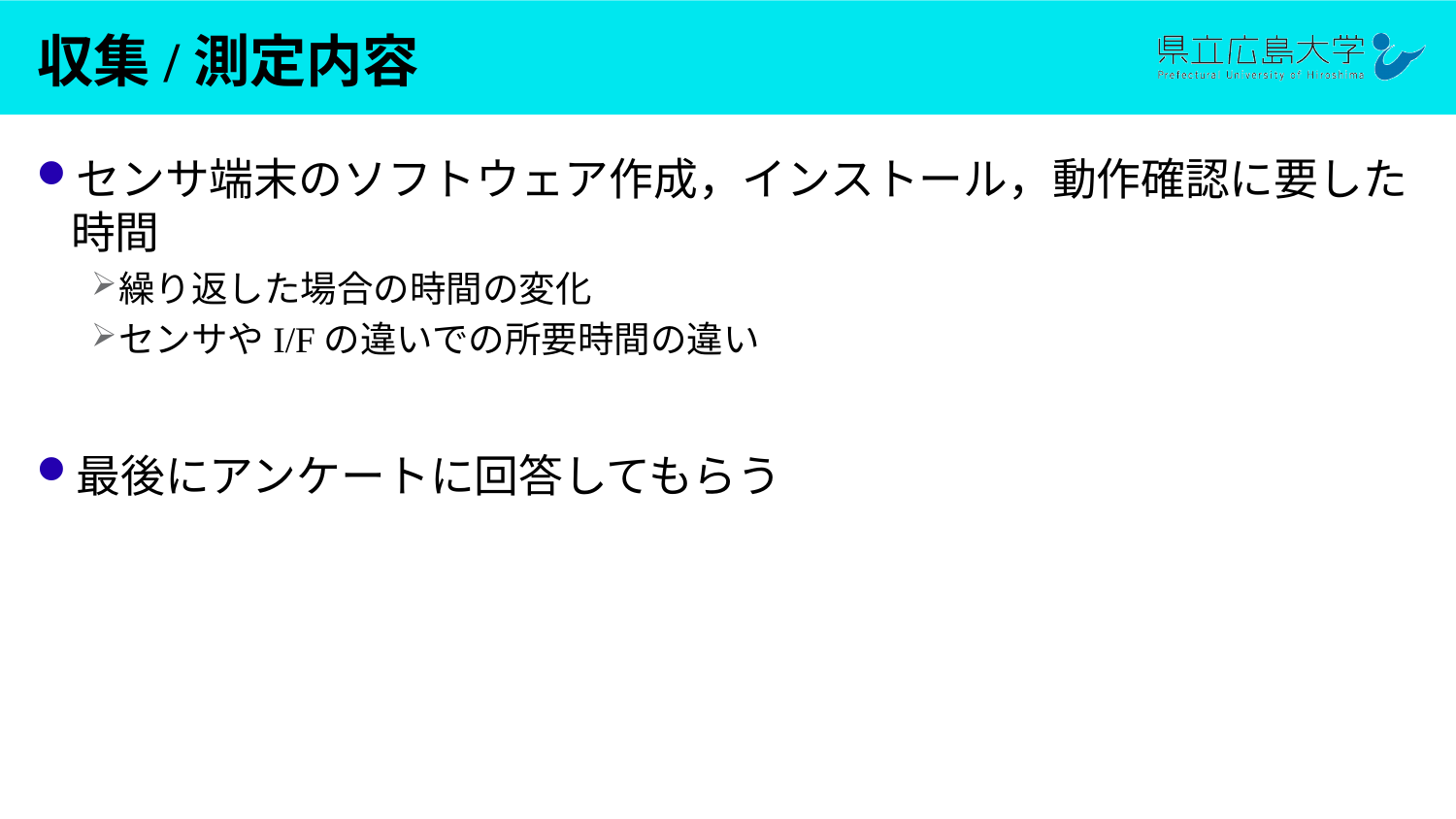

# 収集/測定内容
センサ端末のソフトウェア作成，インストール，動作確認に要した時間
繰り返した場合の時間の変化
センサやI/Fの違いでの所要時間の違い

最後にアンケートに回答してもらう